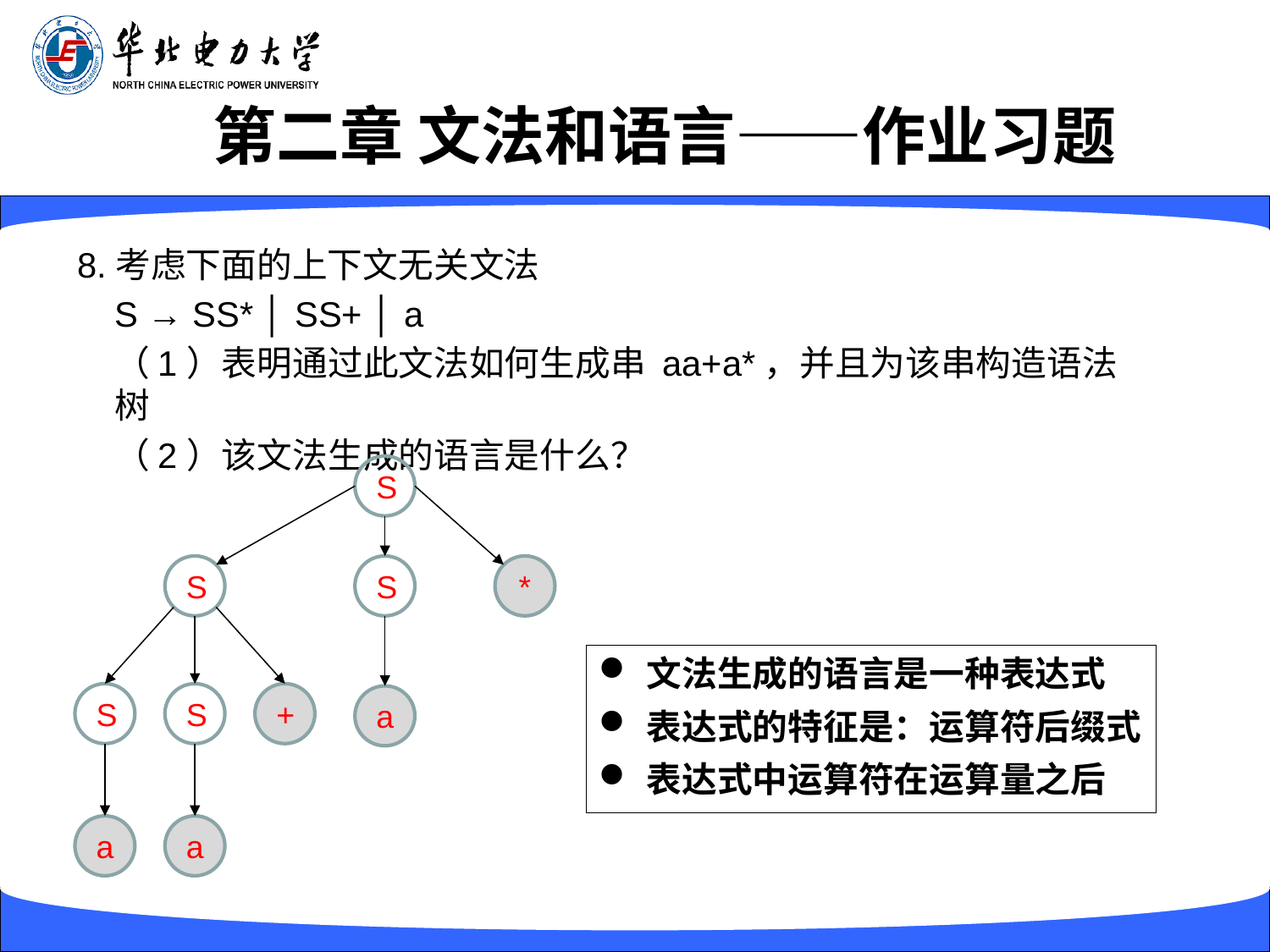

# 第二章 文法和语言——作业习题
8.考虑下面的上下文无关文法
S → SS* │ SS+ │ a
（1）表明通过此文法如何生成串 aa+a*，并且为该串构造语法树
（2）该文法生成的语言是什么？
S
S
S
*
文法生成的语言是一种表达式
表达式的特征是：运算符后缀式
表达式中运算符在运算量之后
S
S
+
a
a
a